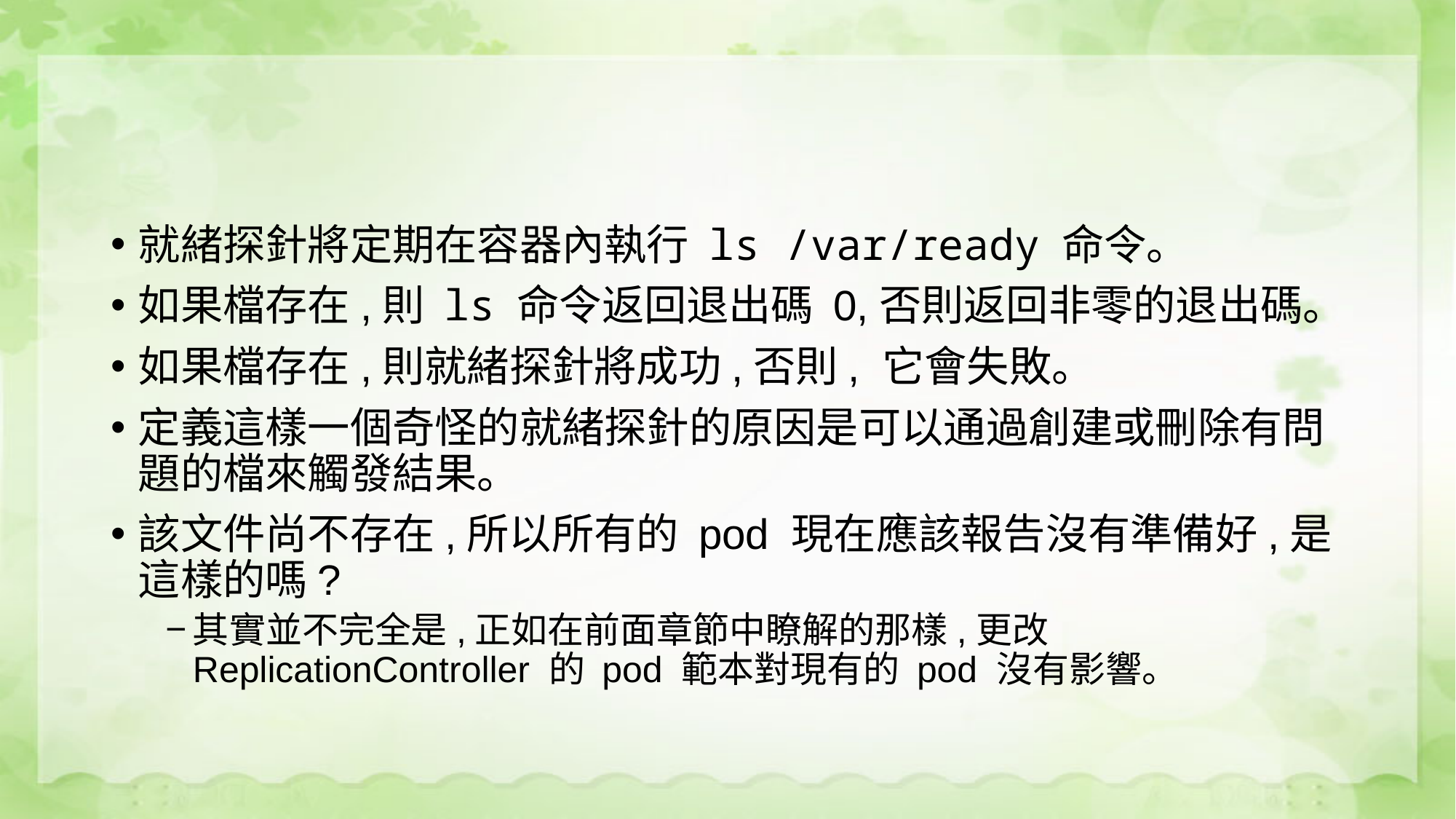

#
就緒探針將定期在容器內執行 ls /var/ready 命令。
如果檔存在,則 ls 命令返回退出碼 0,否則返回非零的退出碼。
如果檔存在,則就緒探針將成功,否則, 它會失敗。
定義這樣一個奇怪的就緒探針的原因是可以通過創建或刪除有問題的檔來觸發結果。
該文件尚不存在,所以所有的 pod 現在應該報告沒有準備好,是這樣的嗎?
其實並不完全是,正如在前面章節中瞭解的那樣,更改 ReplicationController 的 pod 範本對現有的 pod 沒有影響。